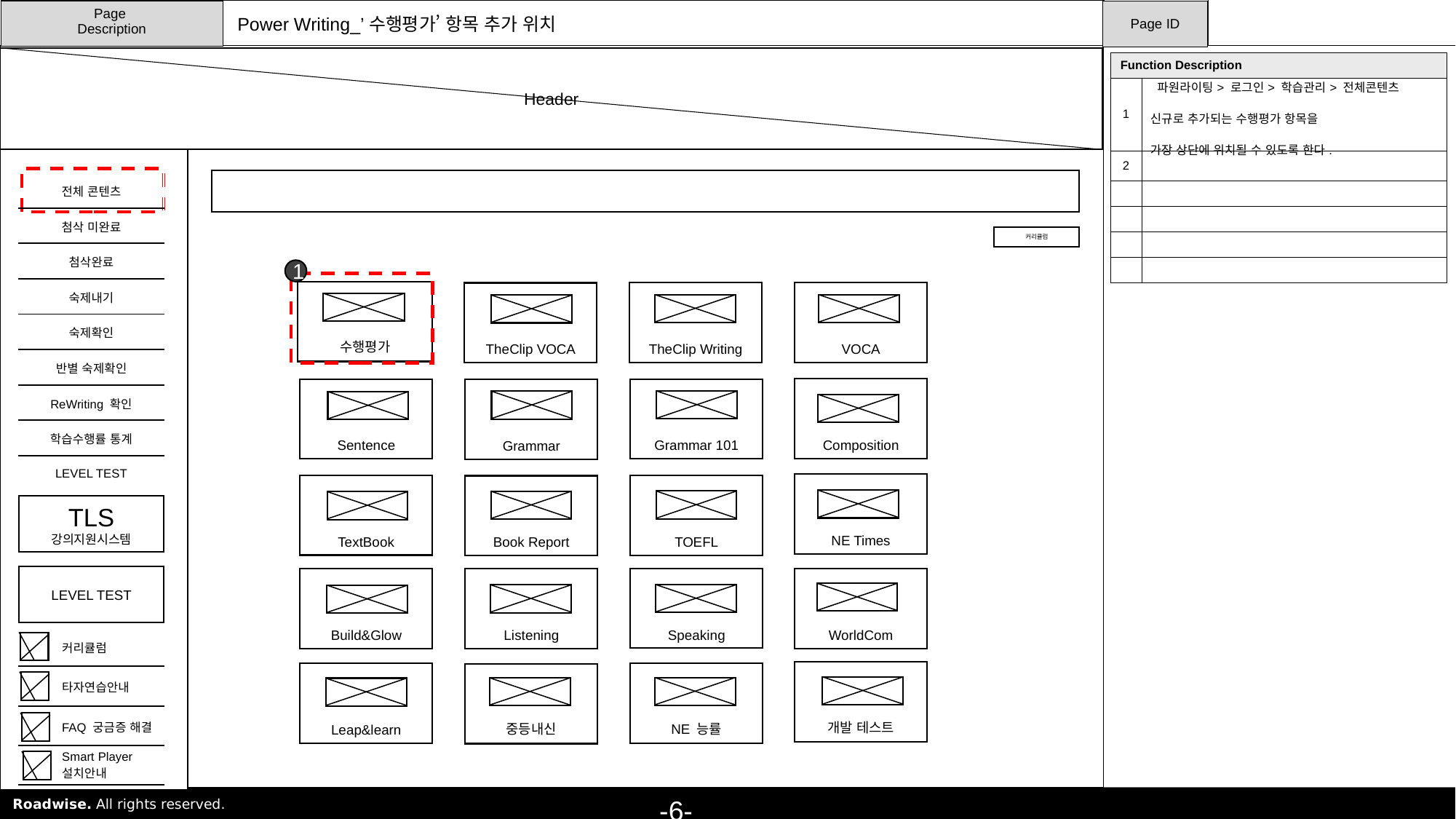

Power Writing_’수행평가’ 항목 추가 위치
Header
| Function Description |  |
| --- | --- |
| 1 | 파원라이팅> 로그인> 학습관리> 전체콘텐츠 신규로 추가되는 수행평가 항목을 가장 상단에 위치될 수 있도록 한다. |
| 2 |  |
|  |  |
|  |  |
|  |  |
|  |  |

| 전체 콘텐츠 |
| --- |
| 첨삭 미완료 |
| 첨삭완료 |
| 숙제내기 |
| 숙제확인 |
| 반별 숙제확인 |
| ReWriting 확인 |
| 학습수행률 통계 |
| LEVEL TEST |
커리큘럼
1

수행평가
TheClip Writing
VOCA
TheClip VOCA

Composition
Sentence
Grammar 101
Grammar

NE Times
TextBook
TOEFL
Book Report

TLS
강의지원시스템
LEVEL TEST
Speaking
Listening
WorldCom
Build&Glow

| 커리큘럼 |
| --- |
| 타자연습안내 |
| FAQ 궁금증 해결 |
| Smart Player 설치안내 |

개발 테스트
Leap&learn
NE 능률
중등내신